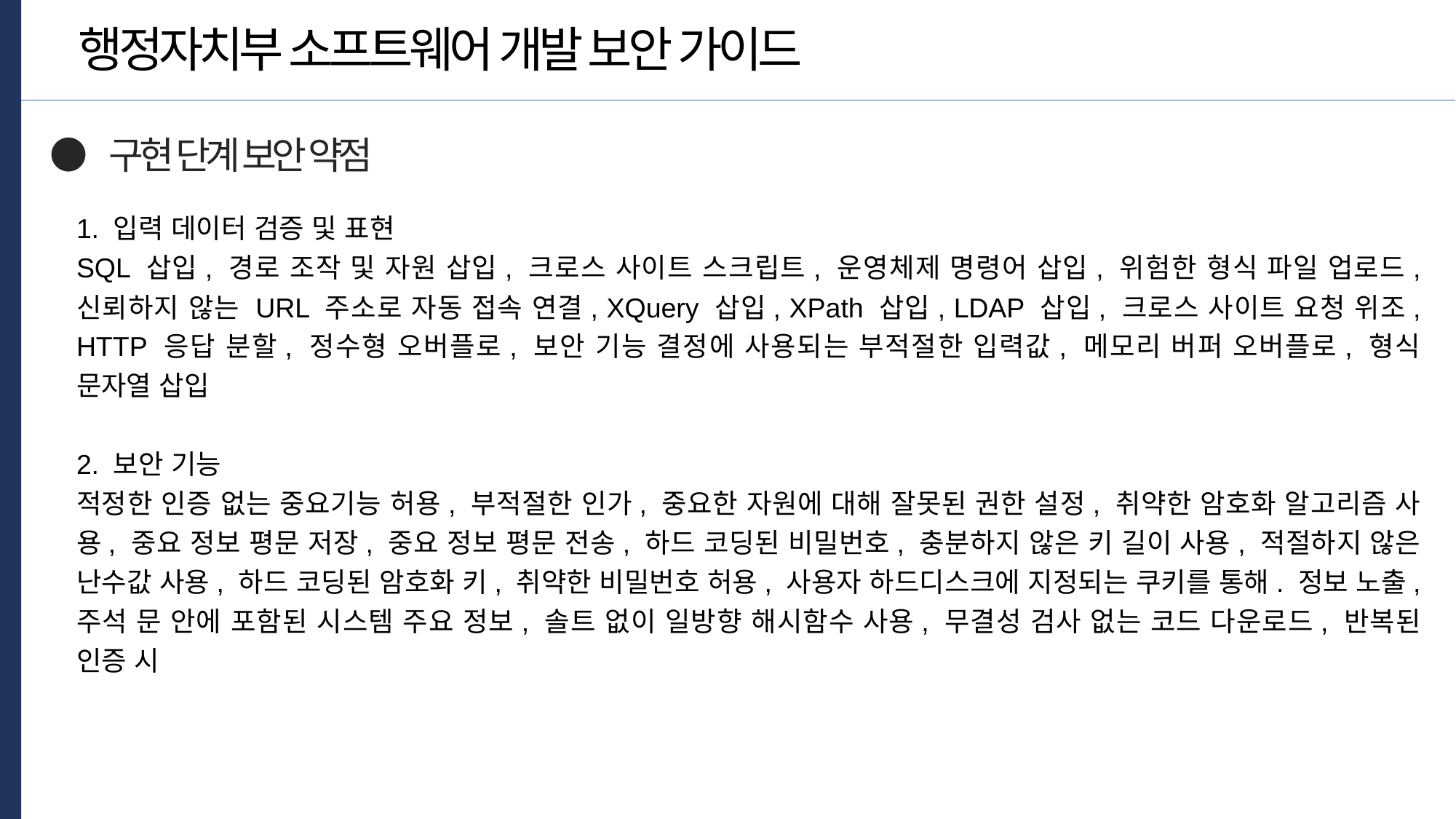

행정자치부 소프트웨어 개발 보안 가이드
●  구현 단계 보안 약점
1. 입력 데이터 검증 및 표현
SQL 삽입, 경로 조작 및 자원 삽입, 크로스 사이트 스크립트, 운영체제 명령어 삽입, 위험한 형식 파일 업로드, 신뢰하지 않는 URL 주소로 자동 접속 연결, XQuery 삽입, XPath 삽입, LDAP 삽입, 크로스 사이트 요청 위조, HTTP 응답 분할, 정수형 오버플로, 보안 기능 결정에 사용되는 부적절한 입력값, 메모리 버퍼 오버플로, 형식 문자열 삽입

2. 보안 기능
적정한 인증 없는 중요기능 허용, 부적절한 인가, 중요한 자원에 대해 잘못된 권한 설정, 취약한 암호화 알고리즘 사용, 중요 정보 평문 저장, 중요 정보 평문 전송, 하드 코딩된 비밀번호, 충분하지 않은 키 길이 사용, 적절하지 않은 난수값 사용, 하드 코딩된 암호화 키, 취약한 비밀번호 허용, 사용자 하드디스크에 지정되는 쿠키를 통해. 정보 노출, 주석 문 안에 포함된 시스템 주요 정보, 솔트 없이 일방향 해시함수 사용, 무결성 검사 없는 코드 다운로드, 반복된 인증 시